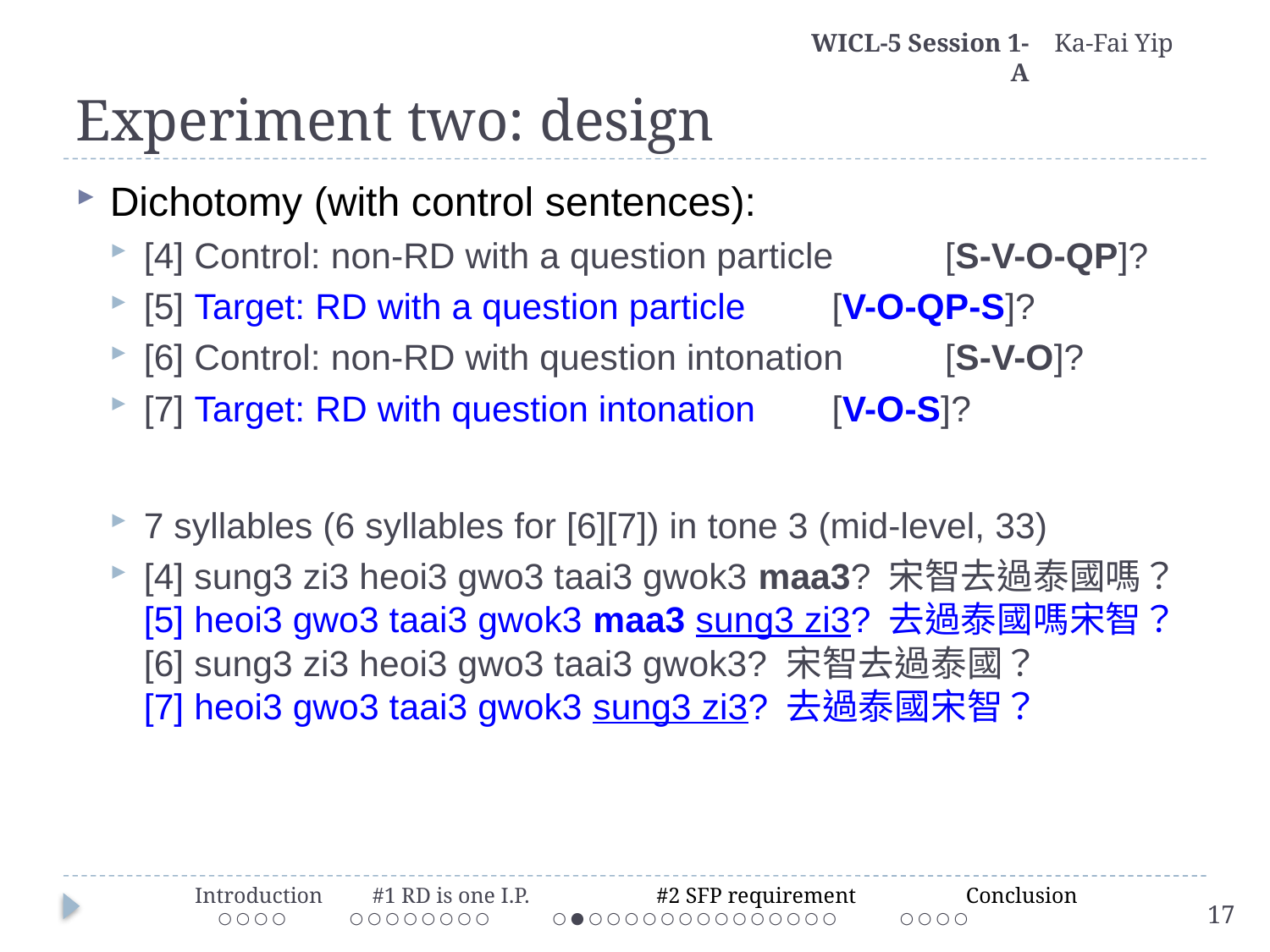

WICL-5 Session 1-A
Ka-Fai Yip
# Experiment two: design
Dichotomy (with control sentences):
[4] Control: non-RD with a question particle    	 [S-V-O-QP]?
[5] Target: RD with a question particle		 [V-O-QP-S]?
[6] Control: non-RD with question intonation	 [S-V-O]?
[7] Target: RD with question intonation		 [V-O-S]?

7 syllables (6 syllables for [6][7]) in tone 3 (mid-level, 33)
[4] sung3 zi3 heoi3 gwo3 taai3 gwok3 maa3? 宋智去過泰國嗎？
[5] heoi3 gwo3 taai3 gwok3 maa3 sung3 zi3? 去過泰國嗎宋智？
[6] sung3 zi3 heoi3 gwo3 taai3 gwok3? 宋智去過泰國？
[7] heoi3 gwo3 taai3 gwok3 sung3 zi3? 去過泰國宋智？

     Introduction         #1 RD is one I.P.                       #2 SFP requirement                    Conclusion
            ○ ○ ○ ○               ○ ○ ○ ○ ○ ○ ○ ○ 	 ○ ● ○ ○ ○ ○ ○ ○ ○ ○ ○ ○ ○ ○ ○ ○               ○ ○ ○ ○

17